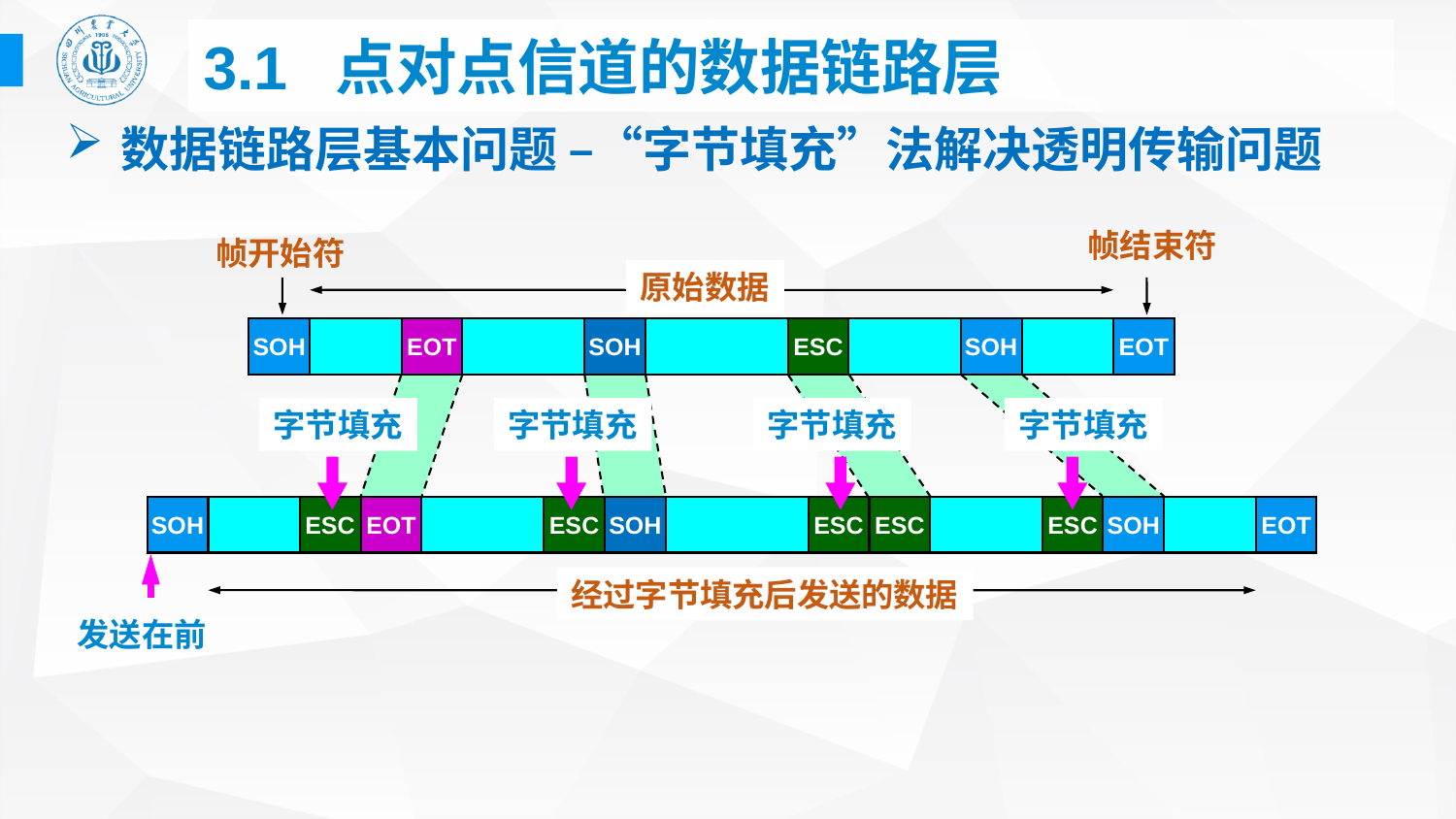

# 3.1  点对点信道的数据链路层
数据链路层基本问题 –“字节填充”法解决透明传输问题
帧结束符
帧开始符
原始数据

SOH

EOT
SOH
ESC
SOH
EOT

字节填充
字节填充
字节填充
字节填充
SOH

ESC
EOT
ESC
SOH
ESC
ESC
ESC
SOH
EOT

经过字节填充后发送的数据

发送在前